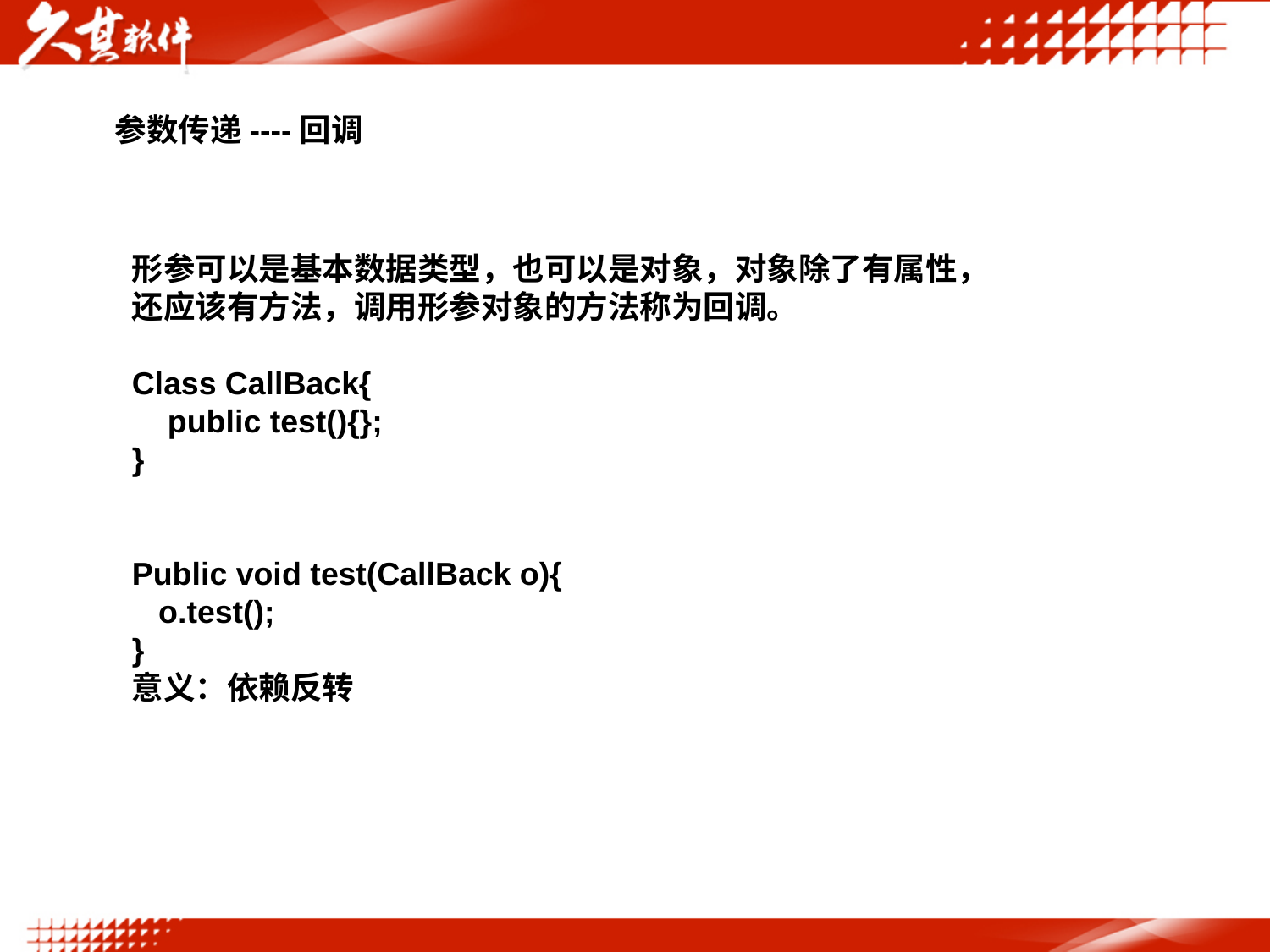

参数传递----回调

形参可以是基本数据类型，也可以是对象，对象除了有属性，还应该有方法，调用形参对象的方法称为回调。

Class CallBack{
    public test(){};
}

Public void test(CallBack o){
   o.test();
}
意义：依赖反转